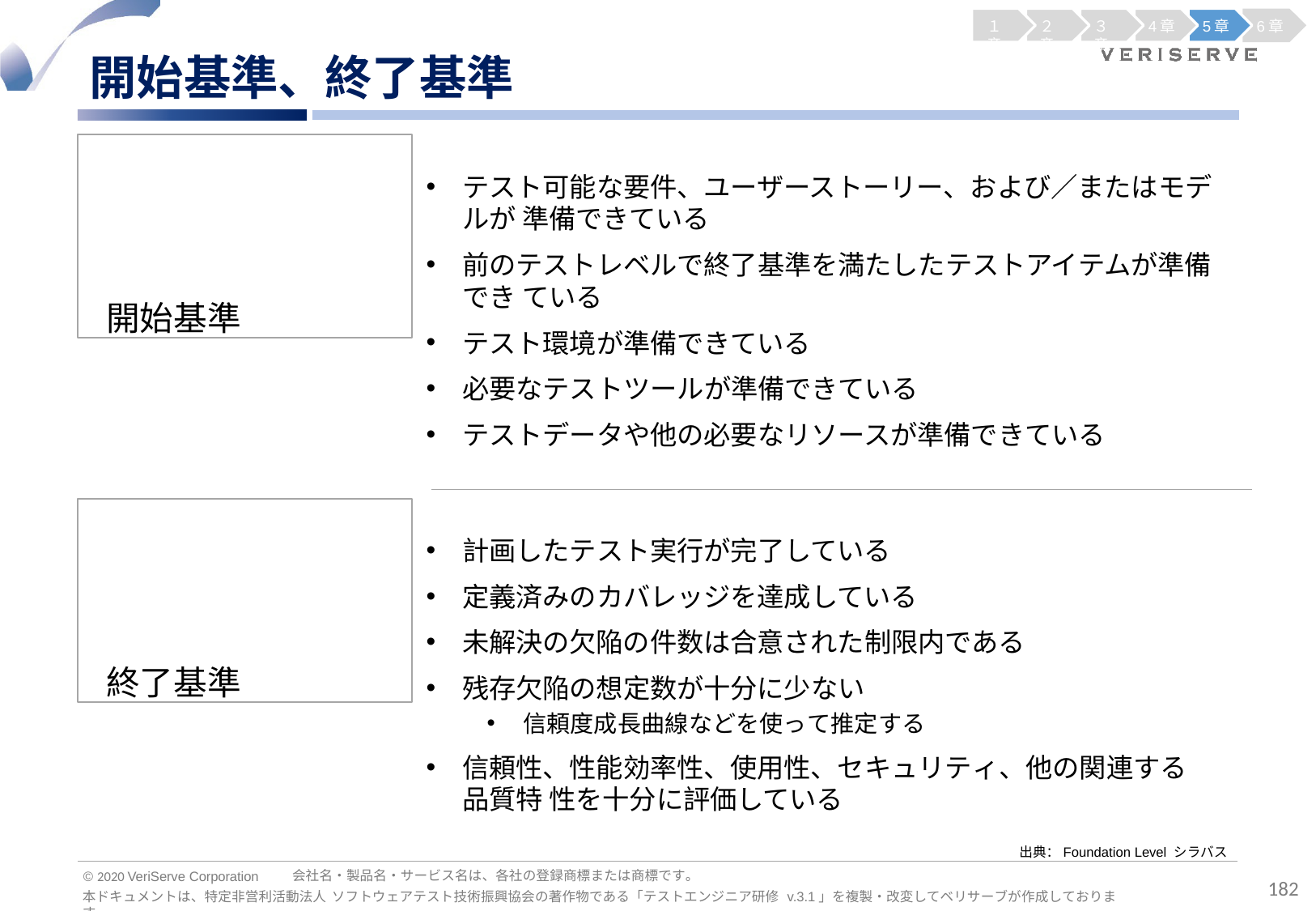

１章
２章
３章
4章
5章
6章
開始基準、終了基準

開始基準
テスト可能な要件、ユーザーストーリー、および／またはモデルが 準備できている
前のテストレベルで終了基準を満たしたテストアイテムが準備でき ている
テスト環境が準備できている
必要なテストツールが準備できている
テストデータや他の必要なリソースが準備できている

終了基準
計画したテスト実行が完了している
定義済みのカバレッジを達成している
未解決の欠陥の件数は合意された制限内である
残存欠陥の想定数が十分に少ない
信頼度成長曲線などを使って推定する
信頼性、性能効率性、使用性、セキュリティ、他の関連する品質特 性を十分に評価している
出典：Foundation Level シラバス
会社名・製品名・サービス名は、各社の登録商標または商標です。
© 2020 VeriServe Corporation
182
本ドキュメントは、特定非営利活動法人 ソフトウェアテスト技術振興協会の著作物である「テストエンジニア研修 v.3.1」を複製・改変してベリサーブが作成しております。